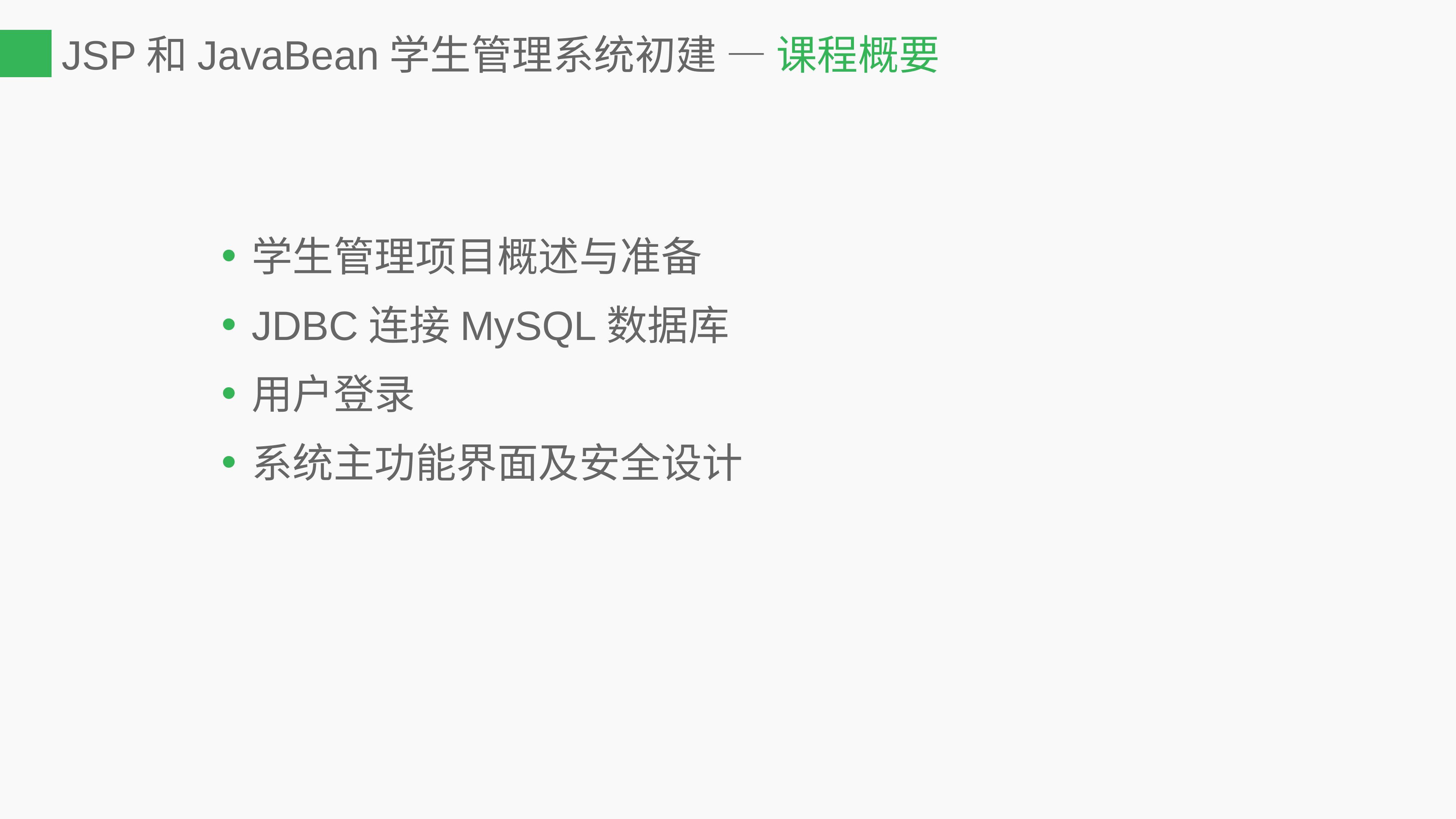

# JSP和JavaBean学生管理系统初建 — 课程概要
学生管理项目概述与准备
JDBC连接MySQL数据库
用户登录
系统主功能界面及安全设计